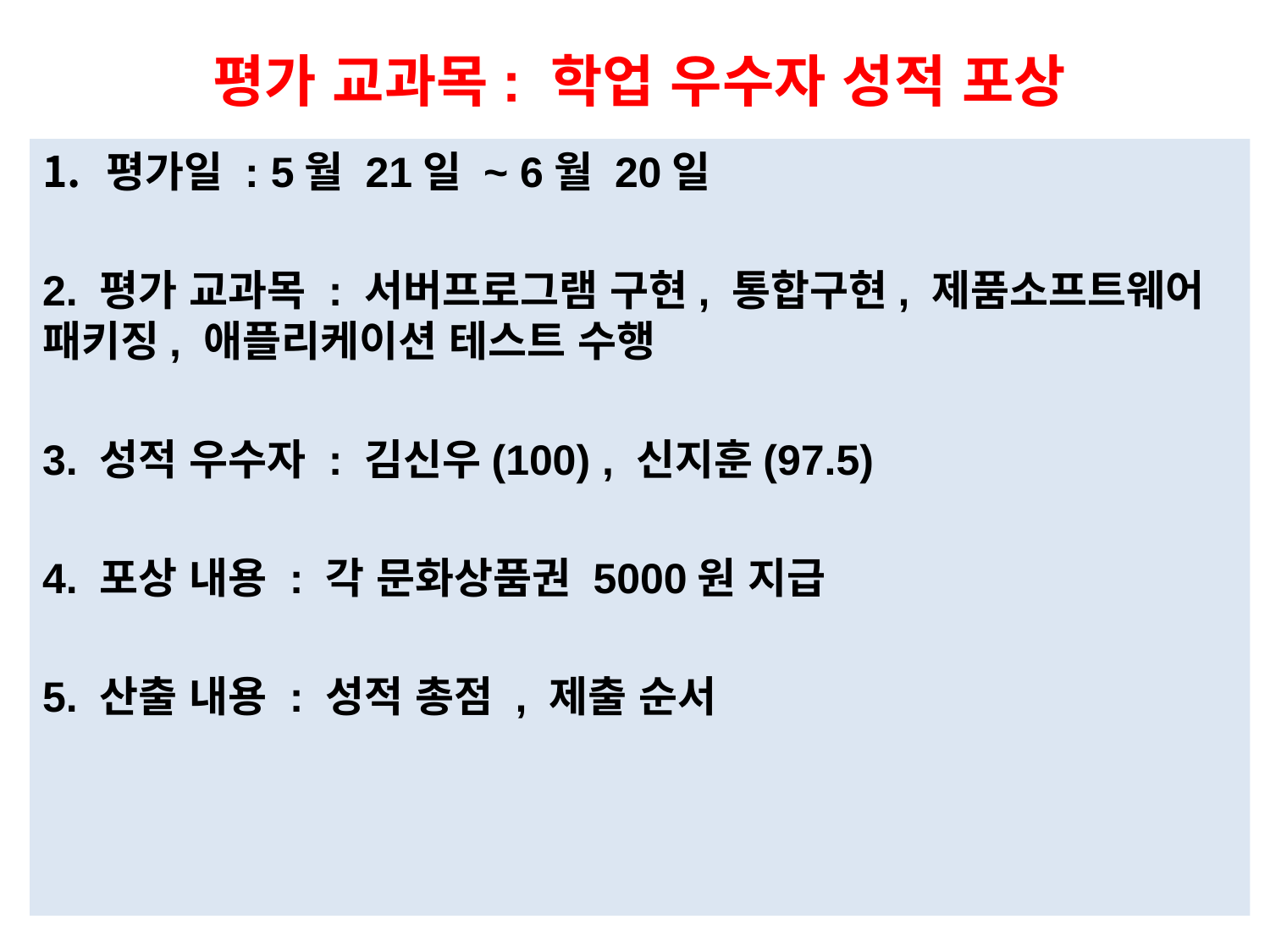

# 평가 교과목: 학업 우수자 성적 포상
평가일 : 5월 21일 ~ 6월 20일

2. 평가 교과목 : 서버프로그램 구현, 통합구현, 제품소프트웨어 패키징, 애플리케이션 테스트 수행

3. 성적 우수자 : 김신우(100) , 신지훈(97.5)

4. 포상 내용 : 각 문화상품권 5000원 지급

5. 산출 내용 : 성적 총점 , 제출 순서